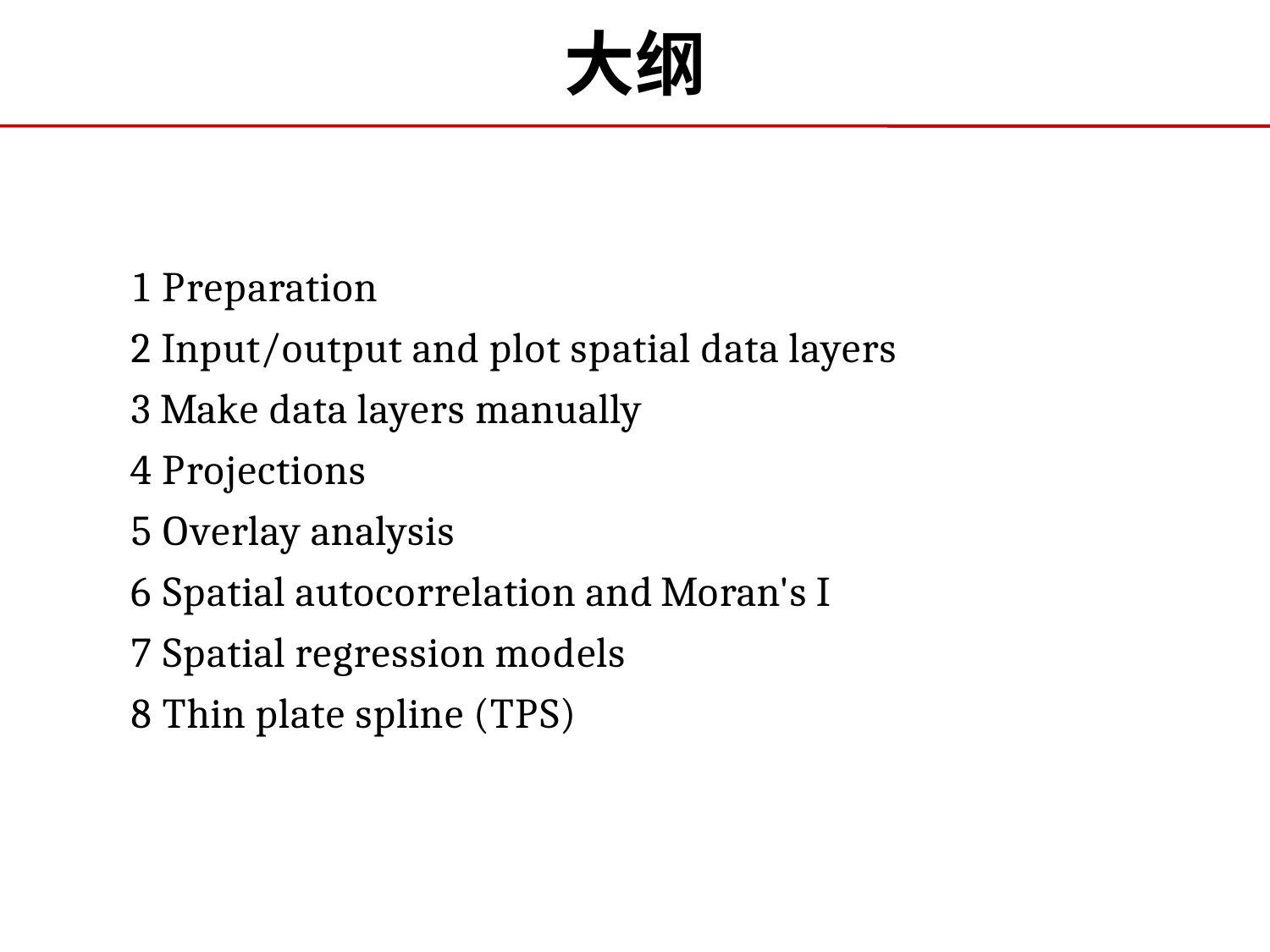

大纲

1 Preparation
2 Input/output and plot spatial data layers
3 Make data layers manually
4 Projections
5 Overlay analysis
6 Spatial autocorrelation and Moran's I
7 Spatial regression models
8 Thin plate spline (TPS)